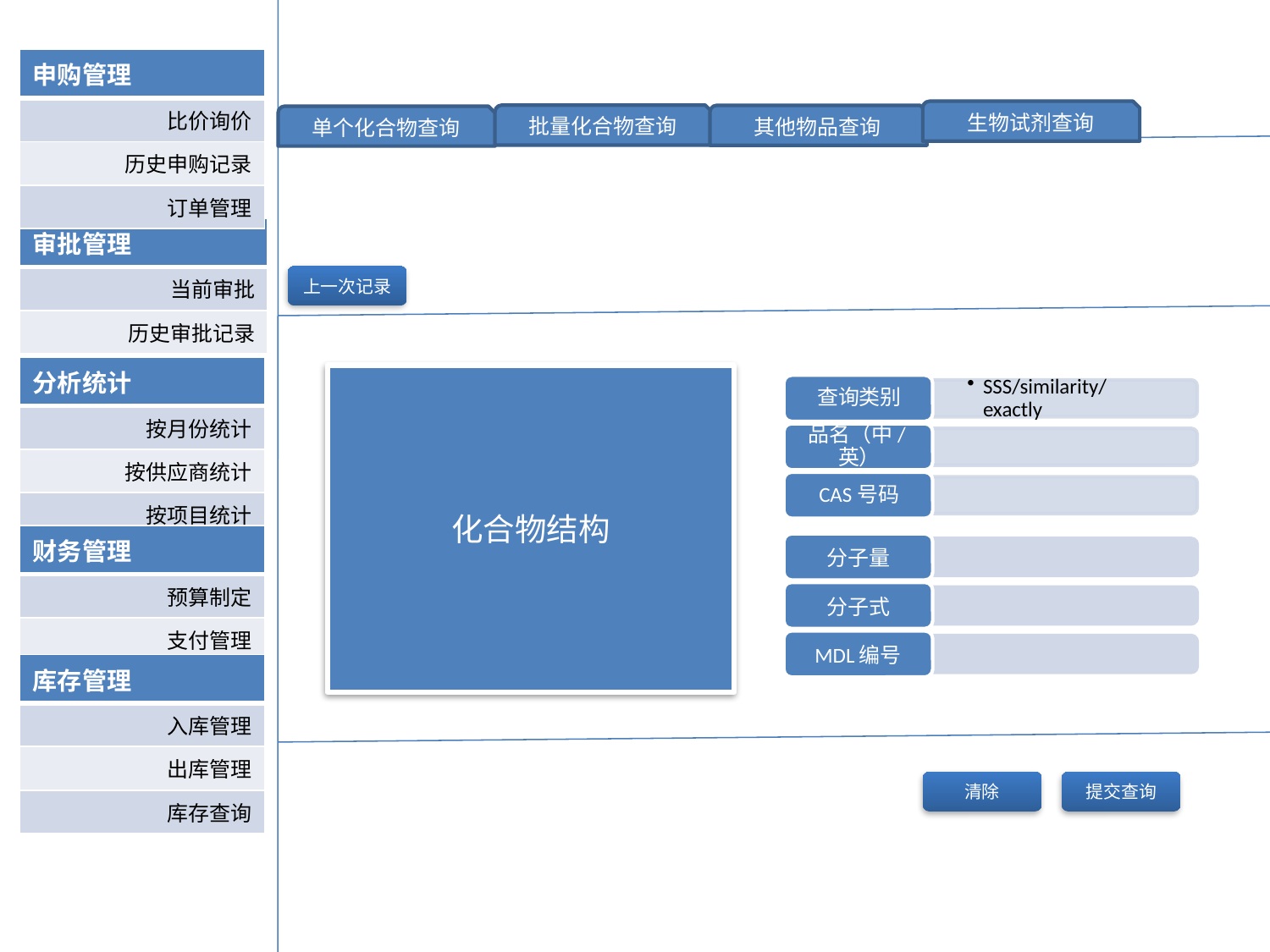

| 申购管理 |
| --- |
| 比价询价 |
| 历史申购记录 |
| 订单管理 |
生物试剂查询
批量化合物查询
其他物品查询
单个化合物查询
| 审批管理 |
| --- |
| 当前审批 |
| 历史审批记录 |
上一次记录
| 分析统计 |
| --- |
| 按月份统计 |
| 按供应商统计 |
| 按项目统计 |
化合物结构
SSS/similarity/exactly
查询类别

品名（中/英）

CAS号码
| 财务管理 |
| --- |
| 预算制定 |
| 支付管理 |
分子量
分子式
MDL编号
| 库存管理 |
| --- |
| 入库管理 |
| 出库管理 |
| 库存查询 |
清除
提交查询